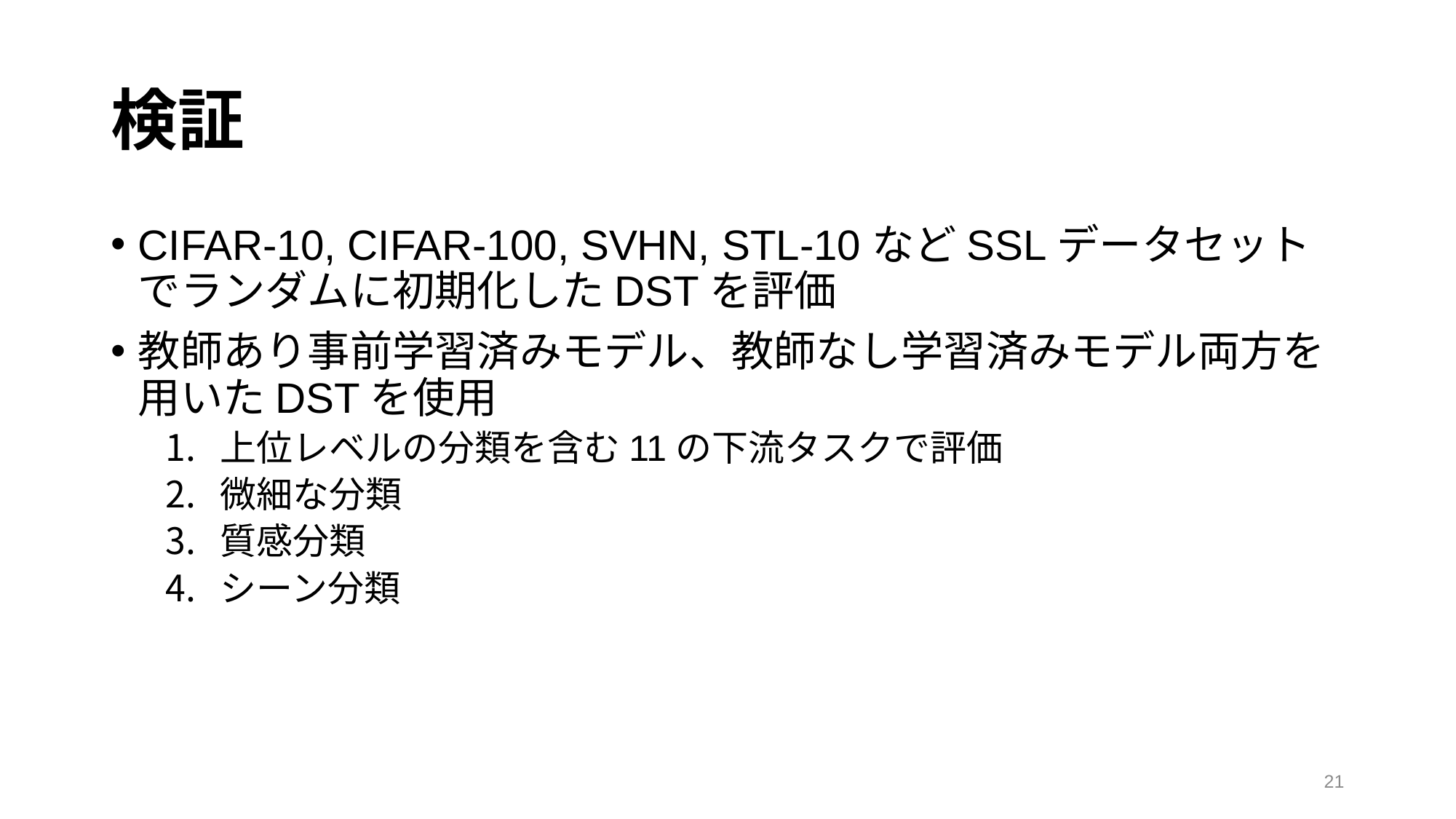

# 検証
CIFAR-10, CIFAR-100, SVHN, STL-10などSSLデータセットでランダムに初期化したDSTを評価
教師あり事前学習済みモデル、教師なし学習済みモデル両方を用いたDSTを使用
上位レベルの分類を含む11の下流タスクで評価
微細な分類
質感分類
シーン分類
21